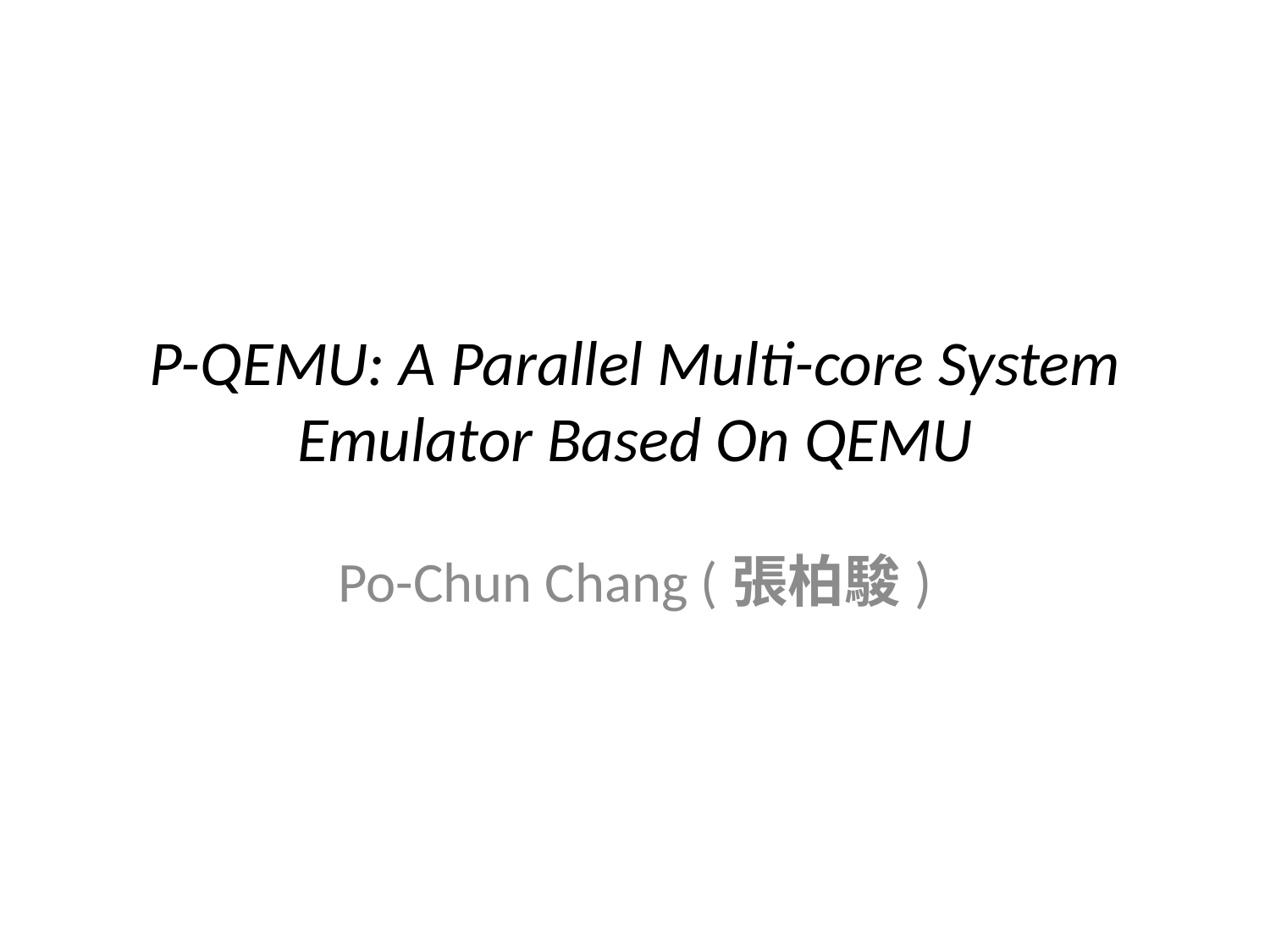

# P-QEMU: A Parallel Multi-core System Emulator Based On QEMU
Po-Chun Chang (張柏駿)